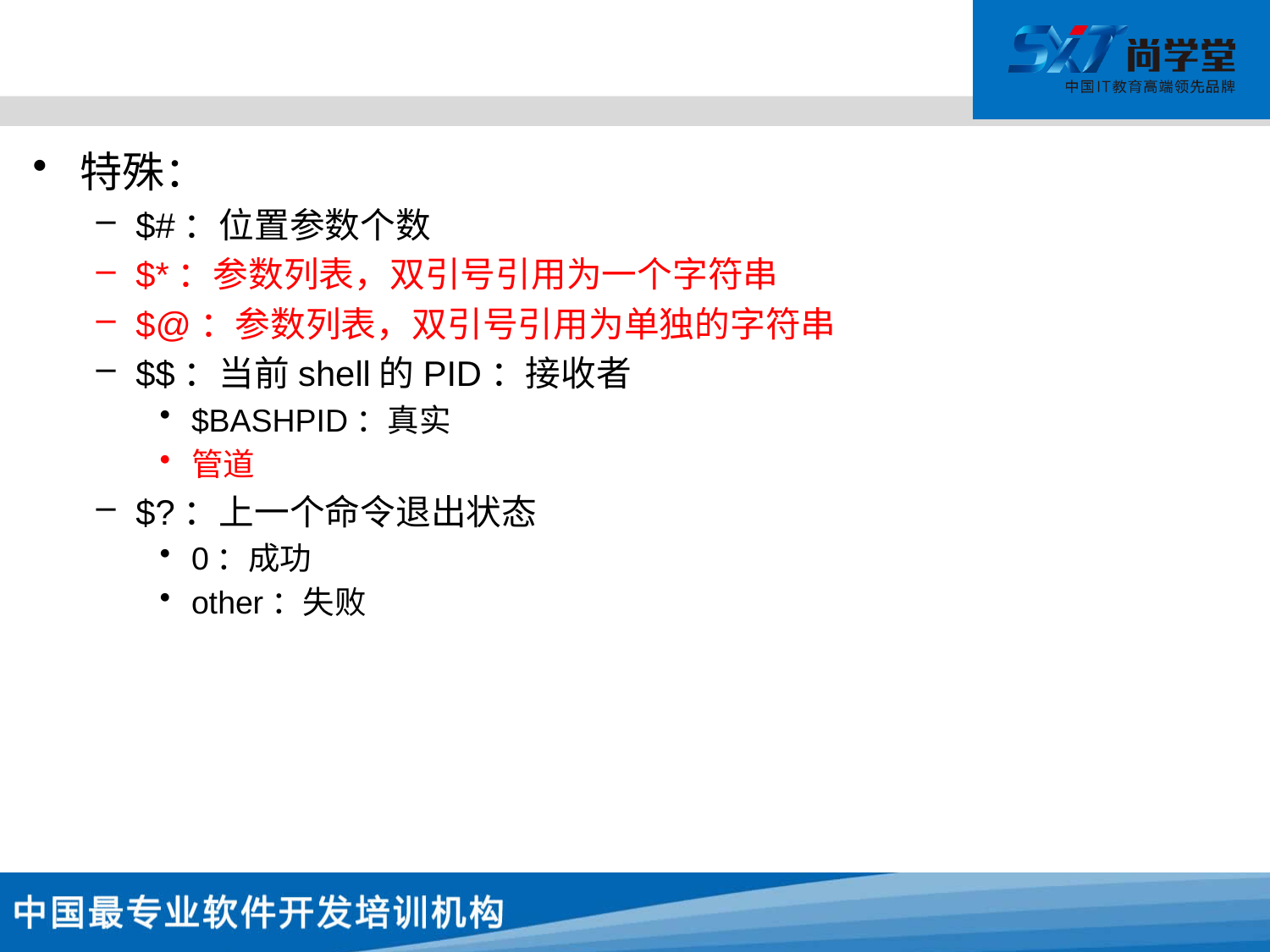

#
特殊：
$#：位置参数个数
$*：参数列表，双引号引用为一个字符串
$@：参数列表，双引号引用为单独的字符串
$$：当前shell的PID：接收者
$BASHPID：真实
管道
$?：上一个命令退出状态
0：成功
other：失败